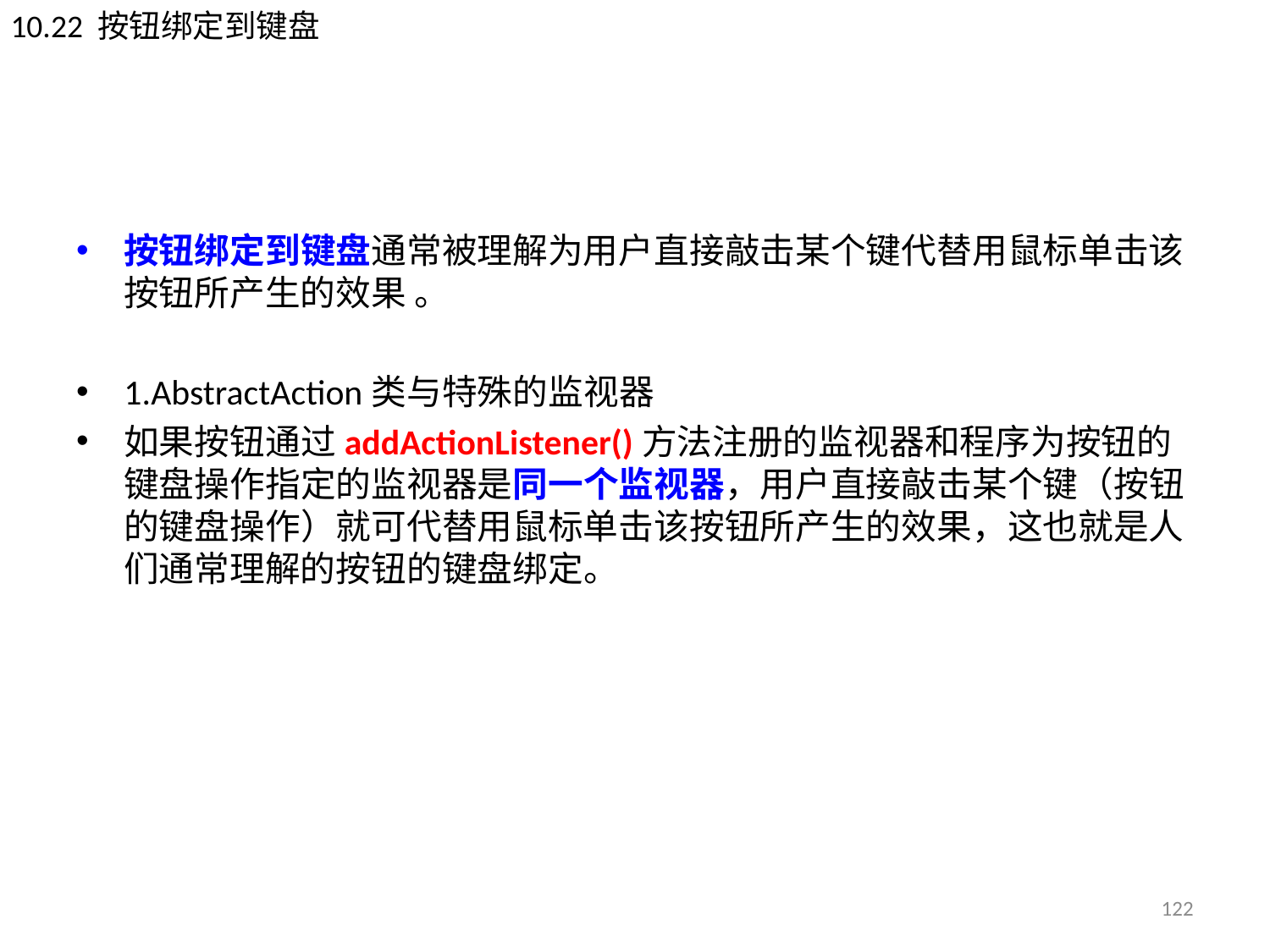

10.22 按钮绑定到键盘
#
按钮绑定到键盘通常被理解为用户直接敲击某个键代替用鼠标单击该按钮所产生的效果 。

1.AbstractAction类与特殊的监视器
如果按钮通过addActionListener()方法注册的监视器和程序为按钮的键盘操作指定的监视器是同一个监视器，用户直接敲击某个键（按钮的键盘操作）就可代替用鼠标单击该按钮所产生的效果，这也就是人们通常理解的按钮的键盘绑定。
122